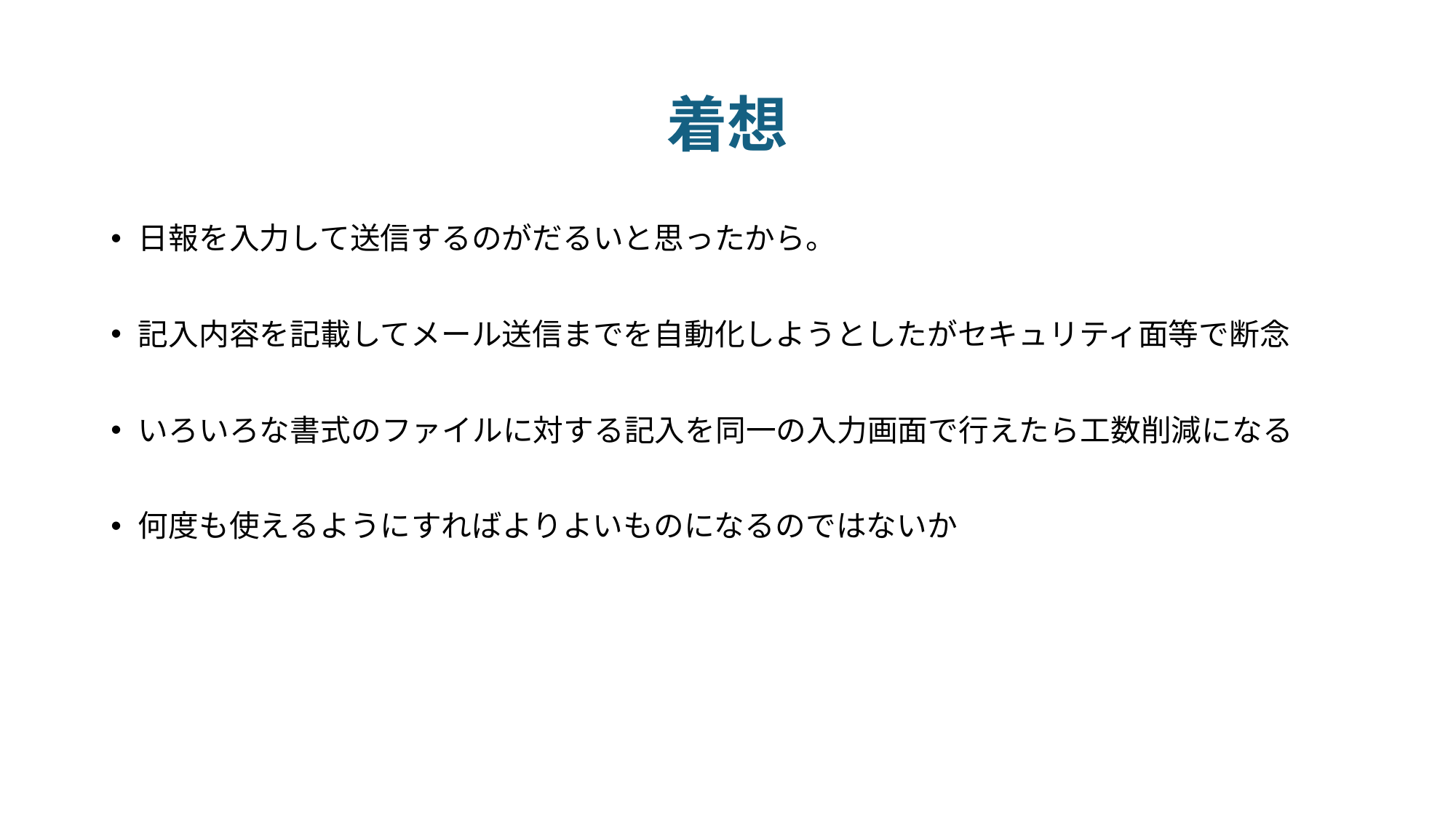

# 着想
日報を入力して送信するのがだるいと思ったから。

記入内容を記載してメール送信までを自動化しようとしたがセキュリティ面等で断念

いろいろな書式のファイルに対する記入を同一の入力画面で行えたら工数削減になる

何度も使えるようにすればよりよいものになるのではないか